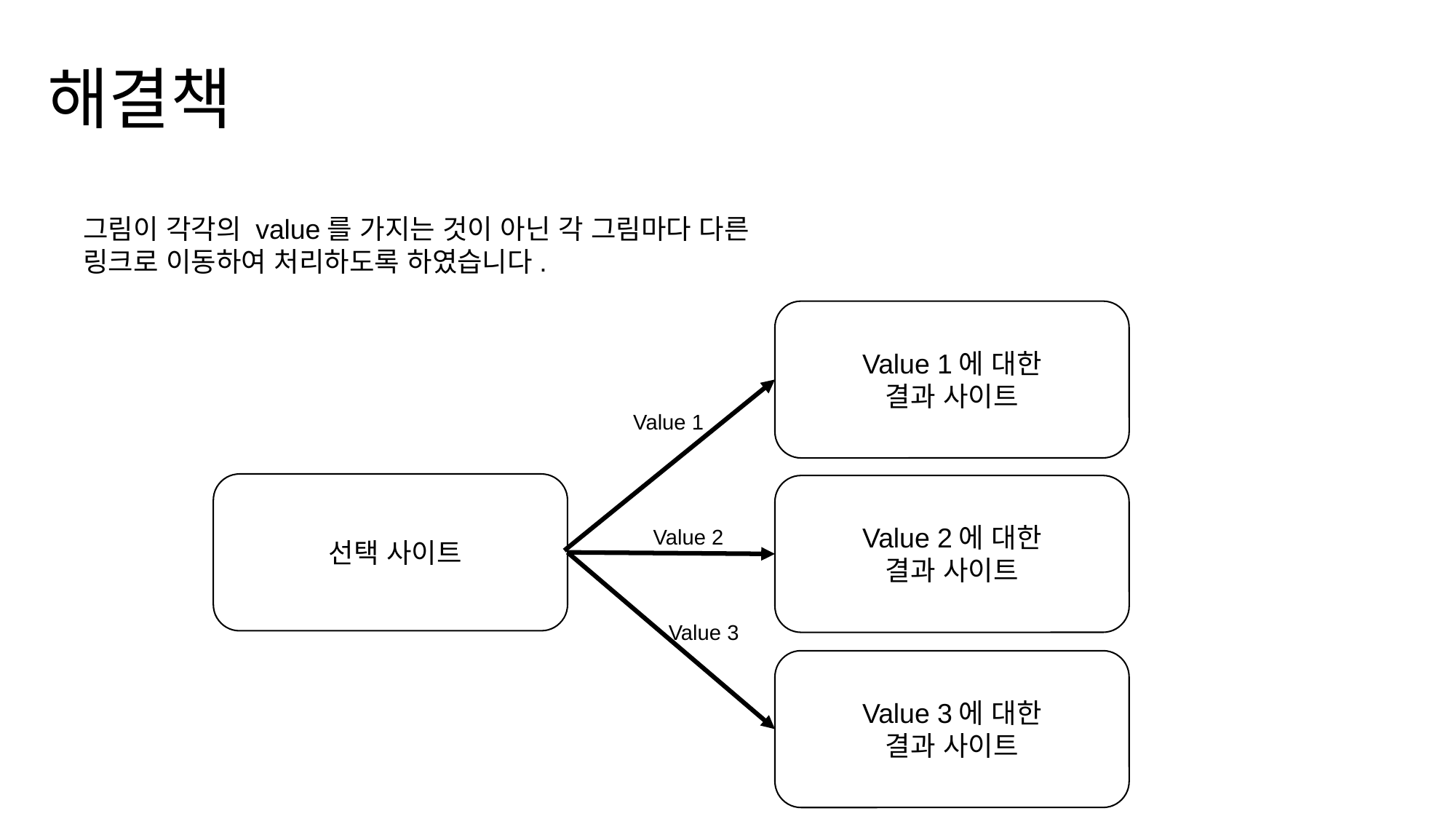

해결책
그림이 각각의 value를 가지는 것이 아닌 각 그림마다 다른 링크로 이동하여 처리하도록 하였습니다.

Value 1에 대한 결과 사이트
Value 1

Value 2에 대한 결과 사이트
Value 2
선택 사이트
Value 3

Value 3에 대한 결과 사이트